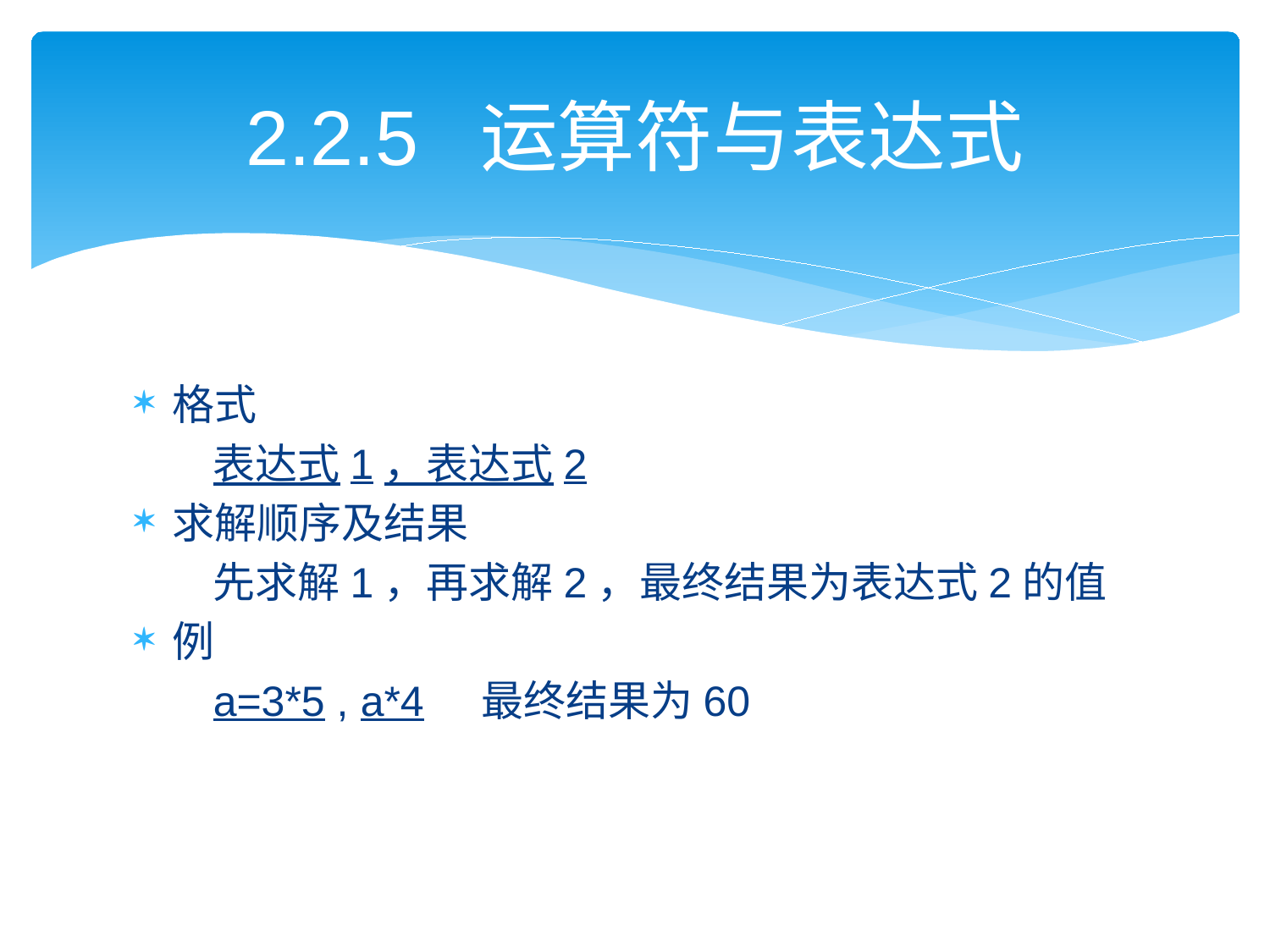

# 2.2.5  运算符与表达式
格式
表达式1，表达式2
求解顺序及结果
先求解1，再求解2，最终结果为表达式2的值
例
a=3*5 , a*4    最终结果为60